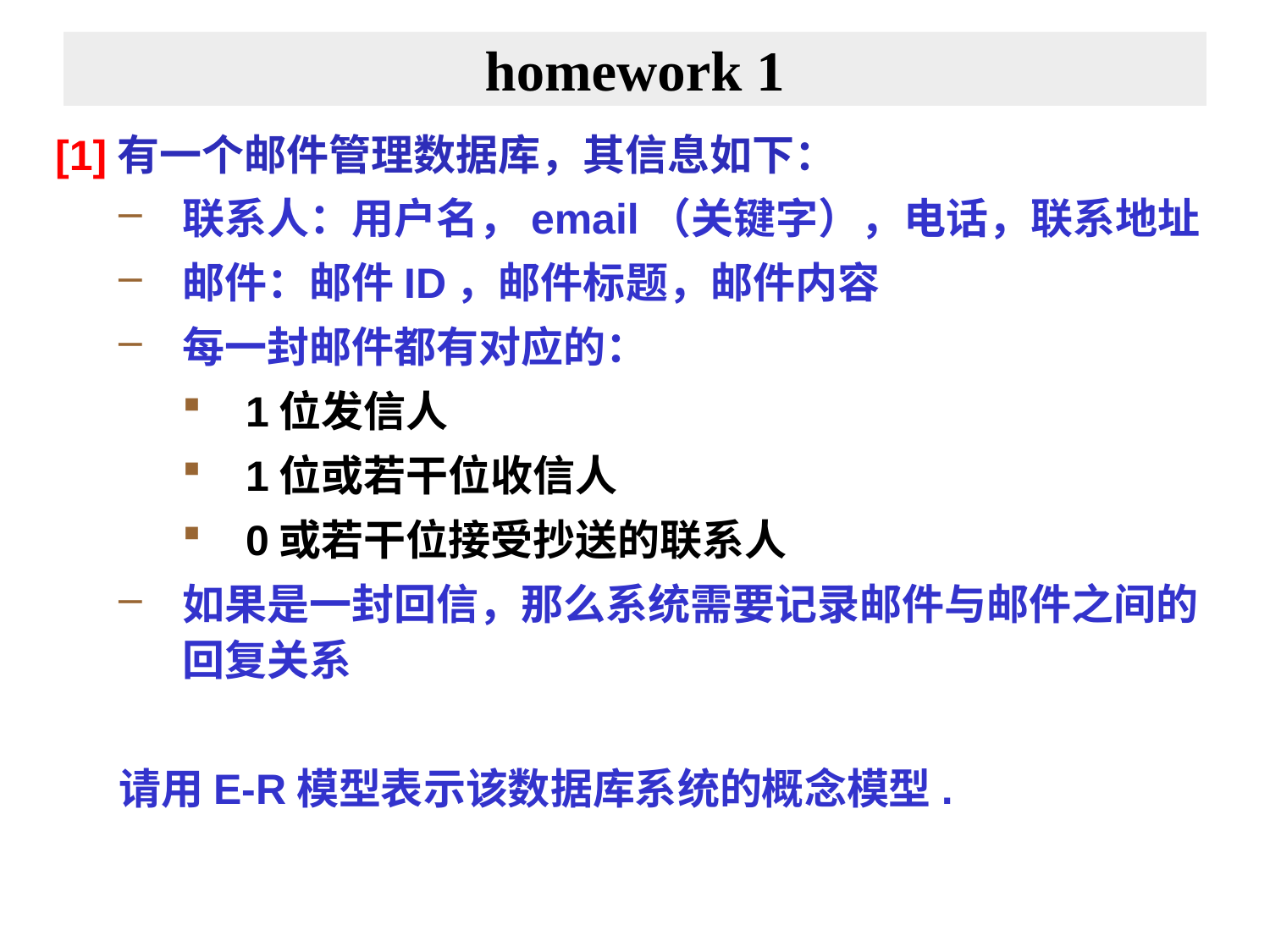

# homework 1
[1]有一个邮件管理数据库，其信息如下：
联系人：用户名，email（关键字），电话，联系地址
邮件：邮件ID，邮件标题，邮件内容
每一封邮件都有对应的：
1位发信人
1位或若干位收信人
0或若干位接受抄送的联系人
如果是一封回信，那么系统需要记录邮件与邮件之间的回复关系

请用E-R模型表示该数据库系统的概念模型.
1